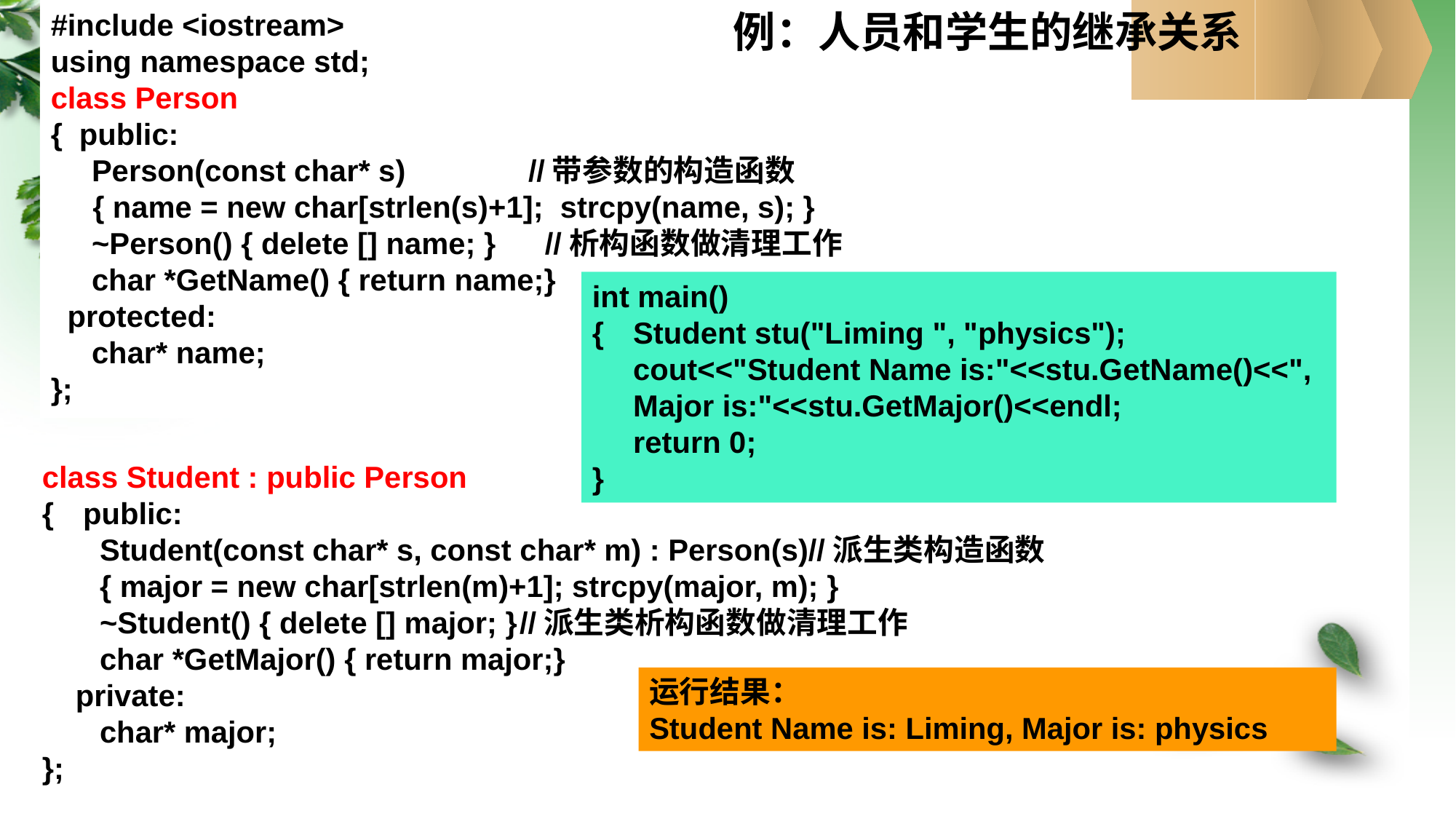

#include <iostream>
using namespace std;
class Person
{  public:
	Person(const char* s) 		//带参数的构造函数
     { name = new char[strlen(s)+1];  strcpy(name, s); }
	~Person() { delete [] name; }	  //析构函数做清理工作
	char *GetName() { return name;}
  protected:
	char* name;
};
# 例：人员和学生的继承关系
int main()
{	Student stu("Liming ", "physics");
	cout<<"Student Name is:"<<stu.GetName()<<", Major is:"<<stu.GetMajor()<<endl;
	return 0;
}
class Student : public Person
{	public:
	  Student(const char* s, const char* m) : Person(s)//派生类构造函数
	  { major = new char[strlen(m)+1]; strcpy(major, m); }
	  ~Student() { delete [] major; }	//派生类析构函数做清理工作
	  char *GetMajor() { return major;}
    private:
	  char* major;
};
运行结果：
Student Name is: Liming, Major is: physics